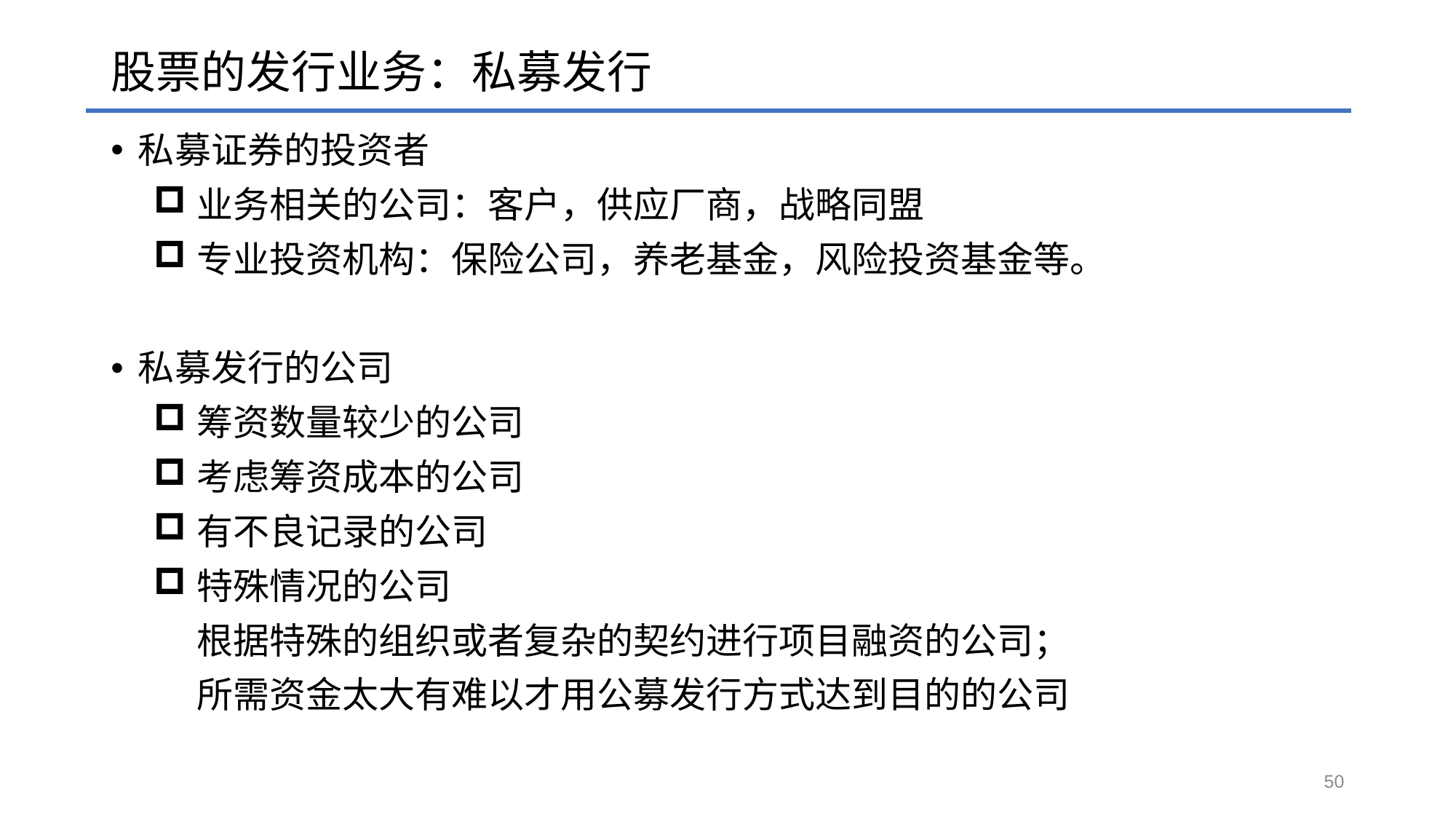

# 股票的发行业务：私募发行
私募证券的投资者
业务相关的公司：客户，供应厂商，战略同盟
专业投资机构：保险公司，养老基金，风险投资基金等。

私募发行的公司
筹资数量较少的公司
考虑筹资成本的公司
有不良记录的公司
特殊情况的公司
根据特殊的组织或者复杂的契约进行项目融资的公司；
所需资金太大有难以才用公募发行方式达到目的的公司
50